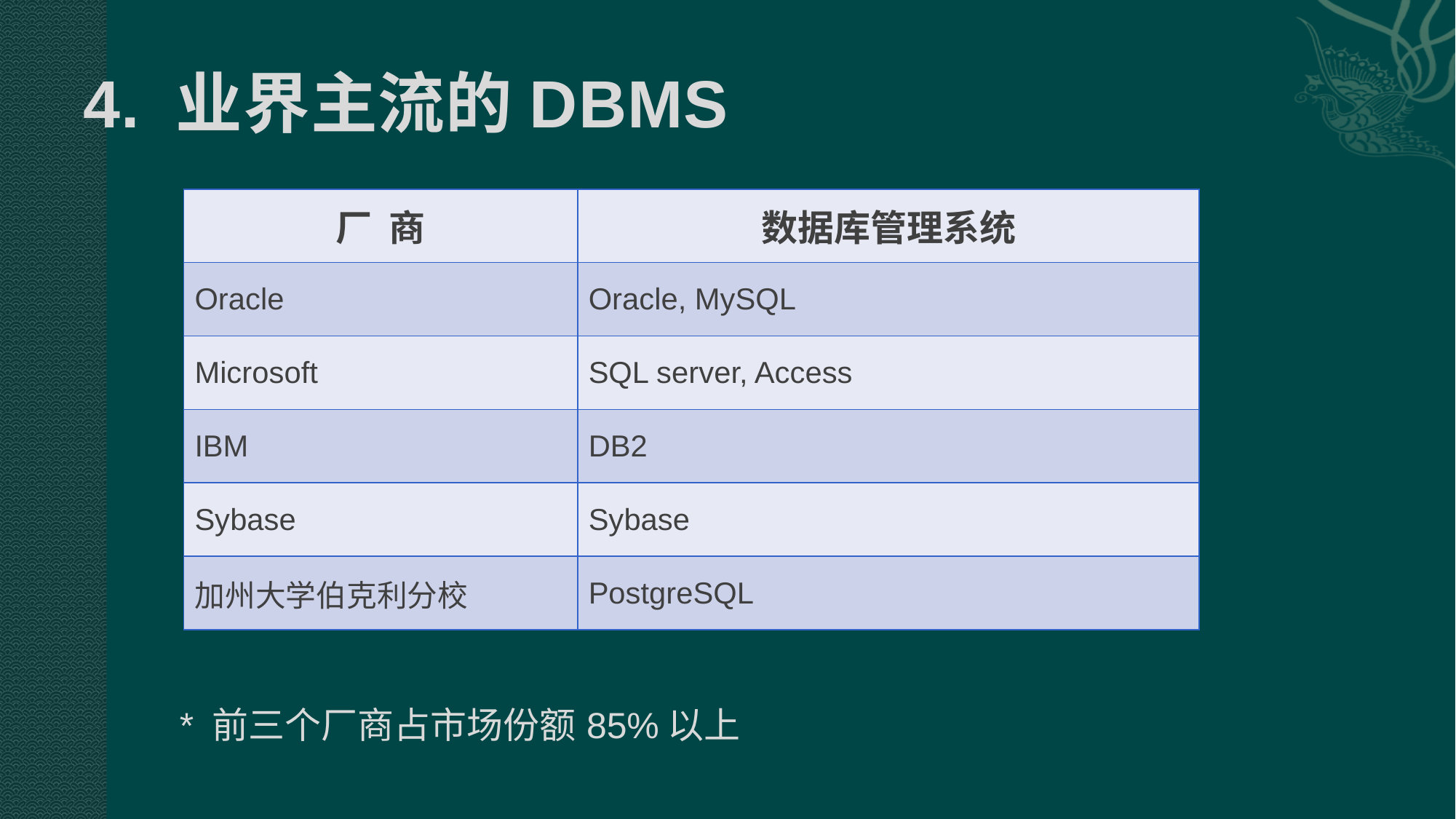

# 4. 业界主流的DBMS
| 厂 商 | 数据库管理系统 |
| --- | --- |
| Oracle | Oracle, MySQL |
| Microsoft | SQL server, Access |
| IBM | DB2 |
| Sybase | Sybase |
| 加州大学伯克利分校 | PostgreSQL |
* 前三个厂商占市场份额85%以上